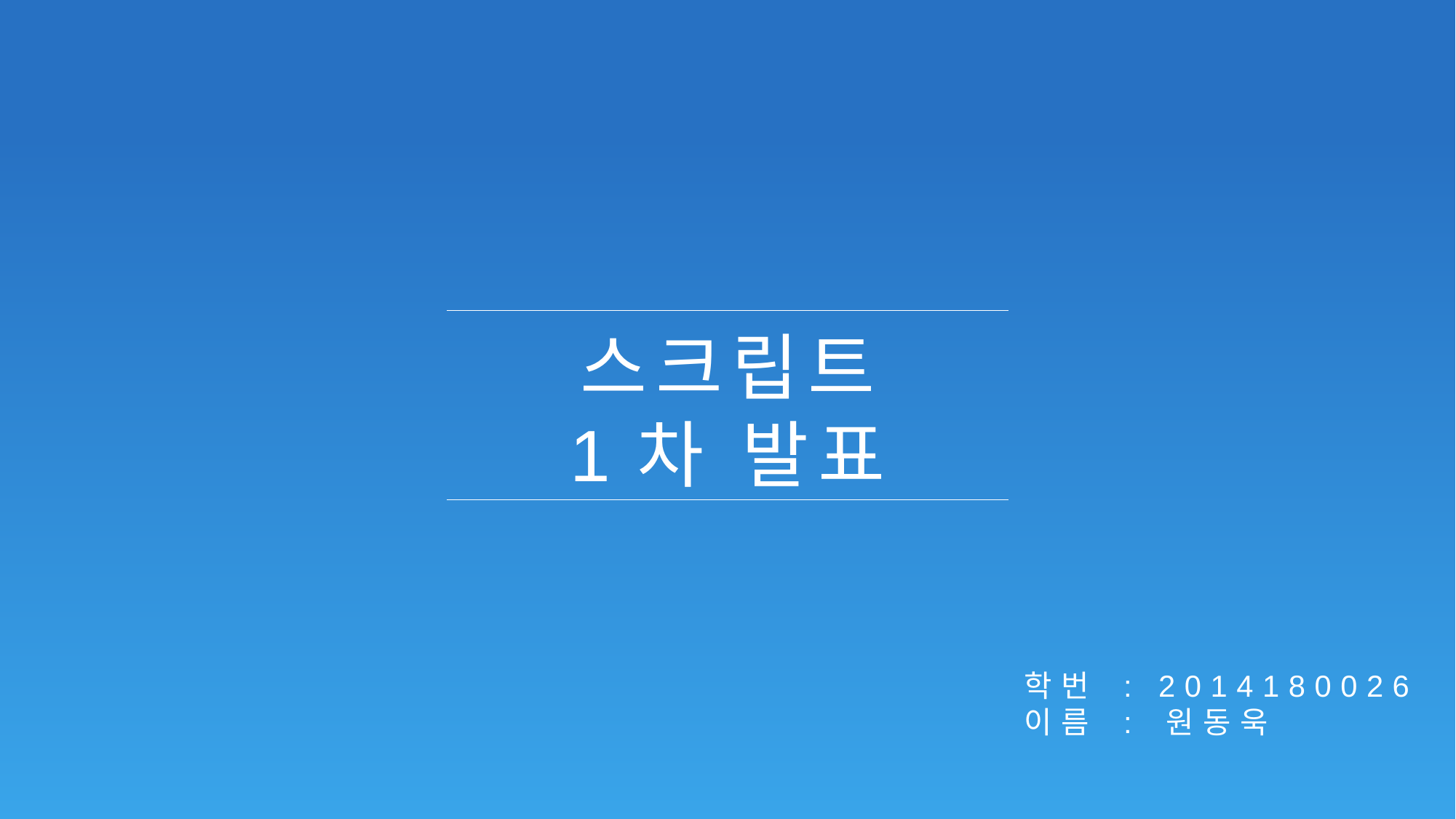

스크립트
1차 발표
학번 : 2014180026
이름 : 원동욱